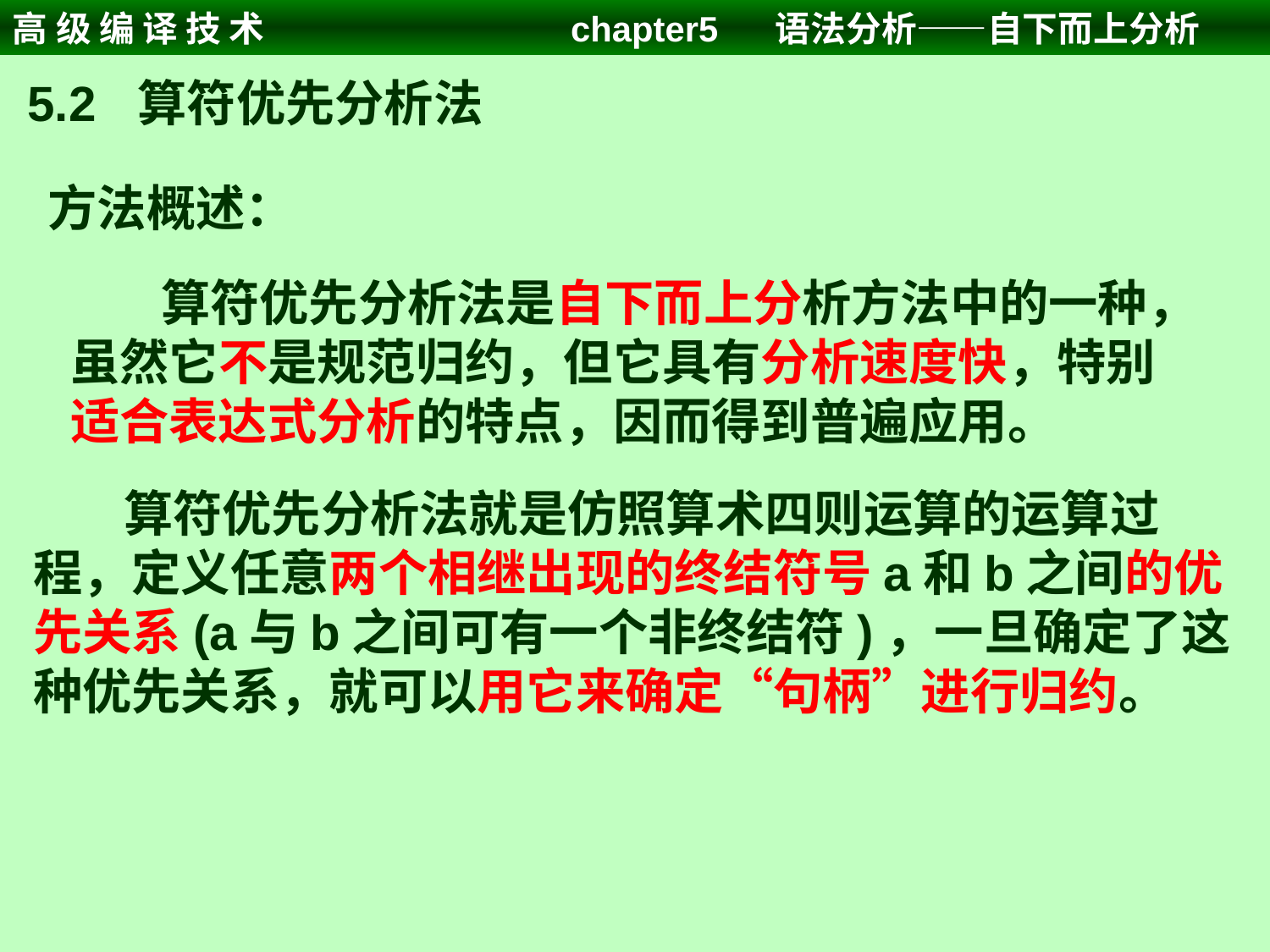

5.2 算符优先分析法
方法概述：
       算符优先分析法是自下而上分析方法中的一种，
虽然它不是规范归约，但它具有分析速度快，特别
适合表达式分析的特点，因而得到普遍应用。
       算符优先分析法就是仿照算术四则运算的运算过
程，定义任意两个相继出现的终结符号a和b之间的优
先关系(a与b之间可有一个非终结符)，一旦确定了这
种优先关系，就可以用它来确定“句柄”进行归约。